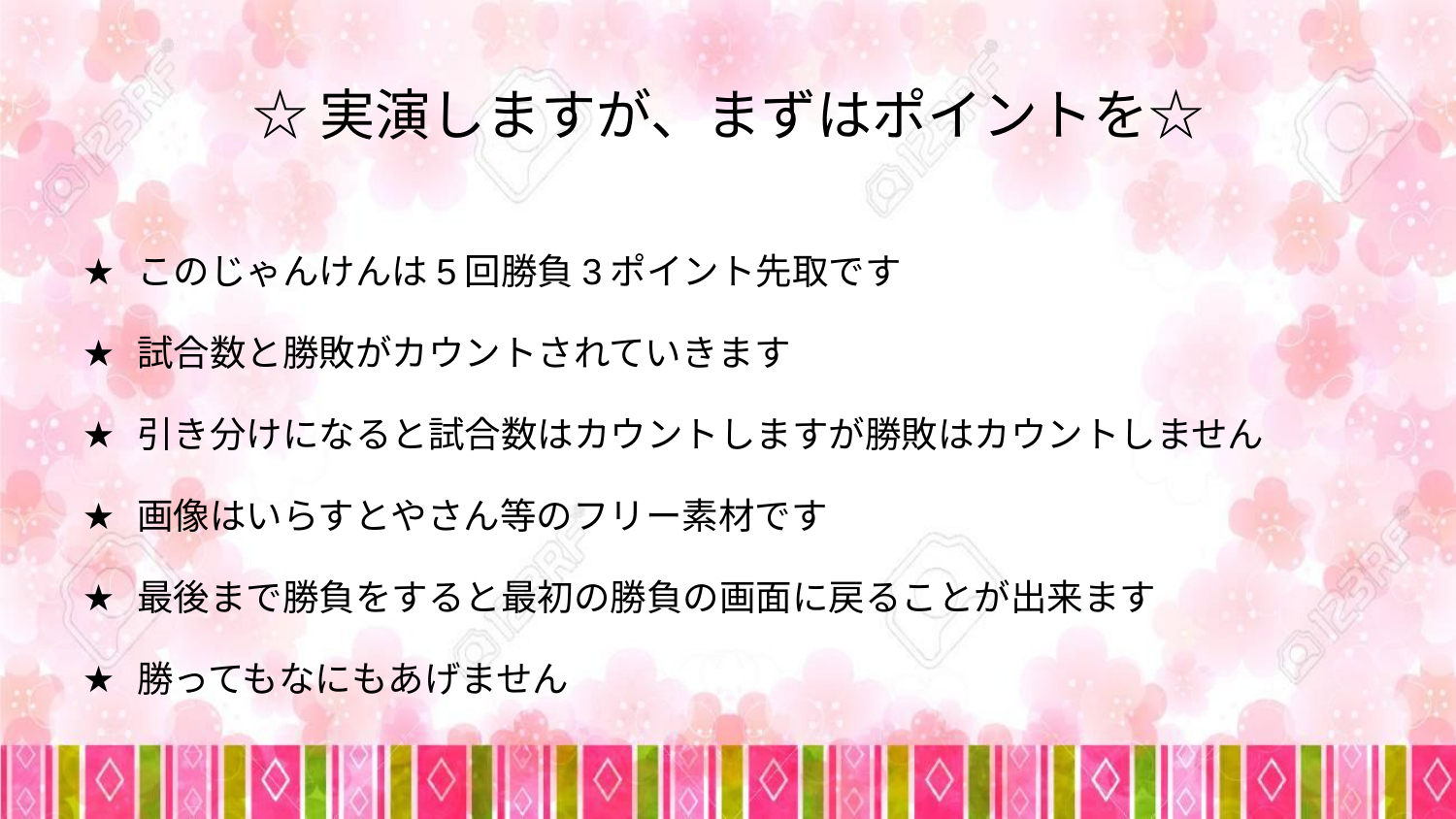

# ☆実演しますが、まずはポイントを☆
このじゃんけんは5回勝負3ポイント先取です
試合数と勝敗がカウントされていきます
引き分けになると試合数はカウントしますが勝敗はカウントしません
画像はいらすとやさん等のフリー素材です
最後まで勝負をすると最初の勝負の画面に戻ることが出来ます
勝ってもなにもあげません